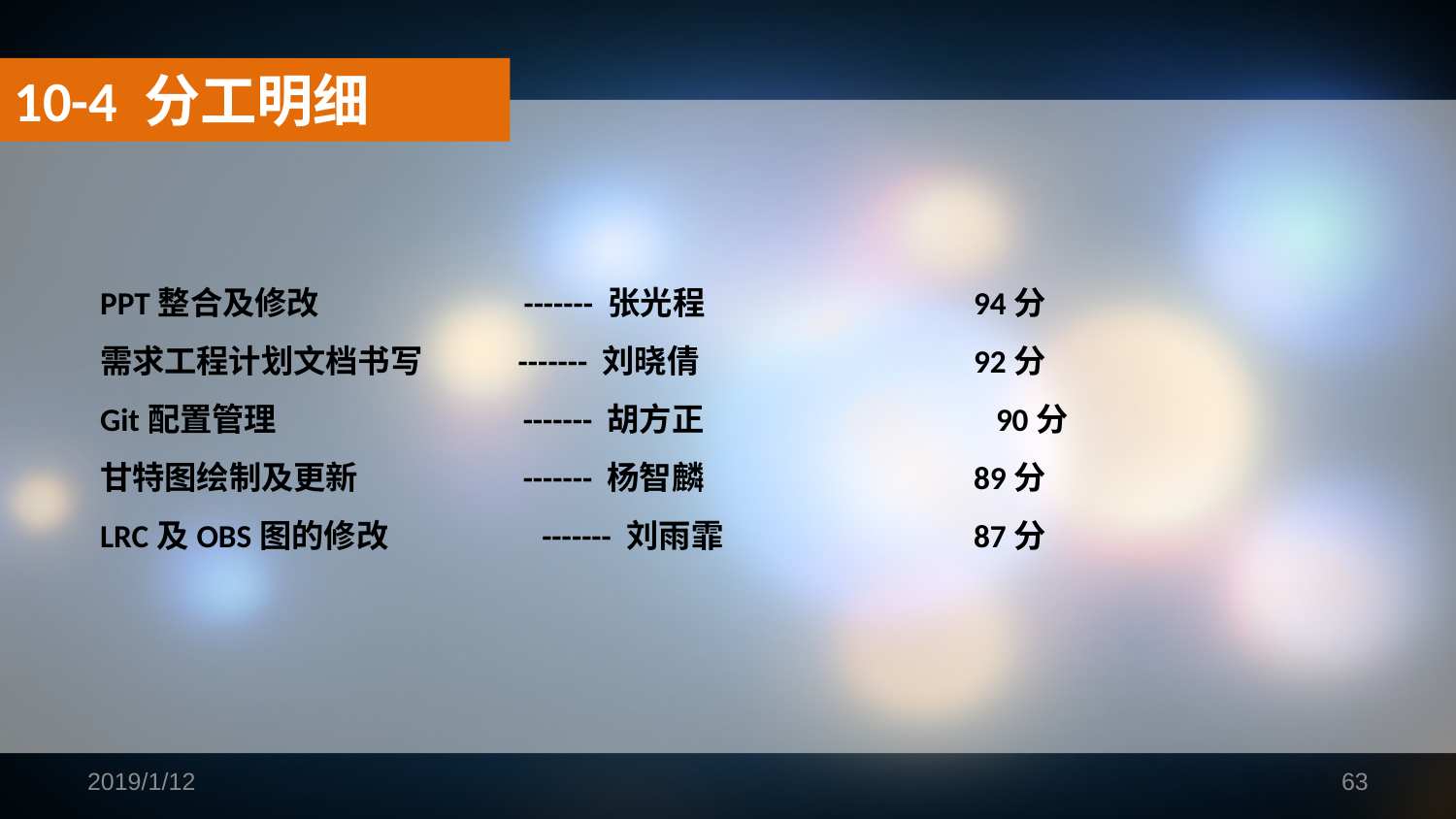

10-4 分工明细

PPT整合及修改                           ------- 张光程		94分
需求工程计划文档书写            ------- 刘晓倩  		92分
Git配置管理	                 ------- 胡方正                                       90分
甘特图绘制及更新	                 ------- 杨智麟		89分
LRC及OBS图的修改                    ------- 刘雨霏		87分
2019/1/12
63